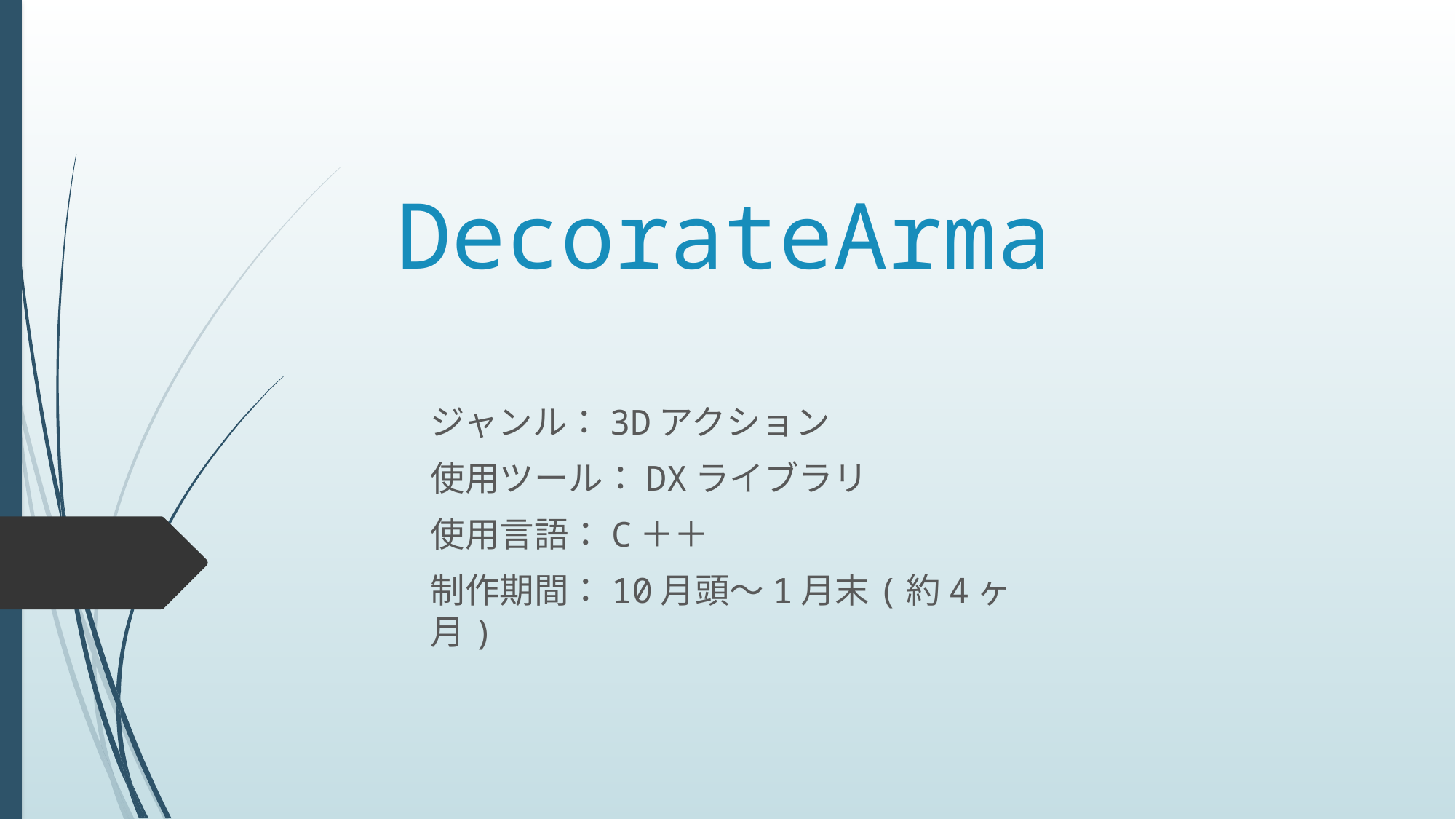

# DecorateArma
ジャンル：3Dアクション
使用ツール：DXライブラリ
使用言語：C＋＋
制作期間：10月頭～1月末(約4ヶ月)